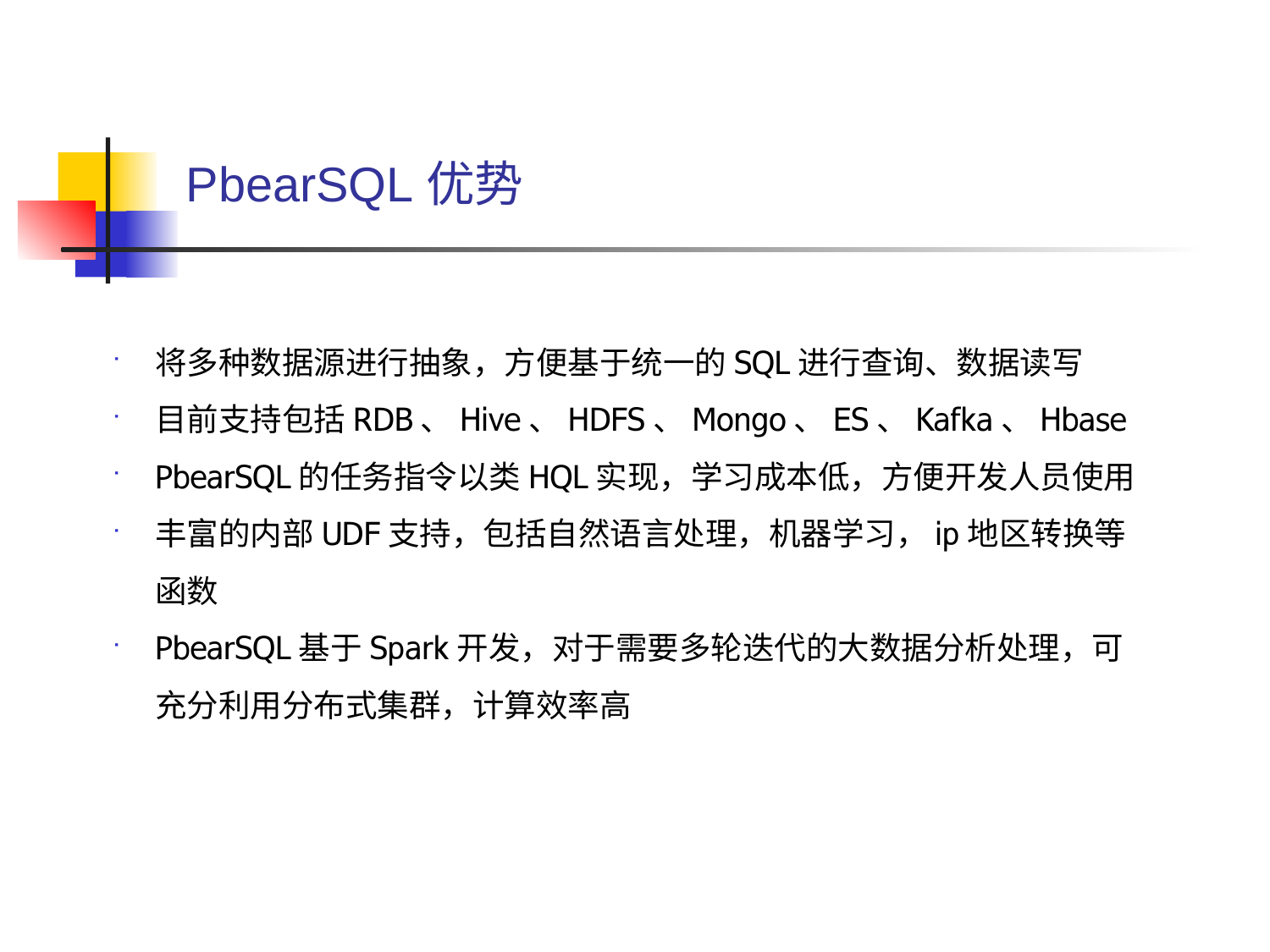

# PbearSQL优势
将多种数据源进行抽象，方便基于统一的SQL进行查询、数据读写
目前支持包括RDB、Hive、HDFS、Mongo、ES、Kafka、Hbase
PbearSQL的任务指令以类HQL实现，学习成本低，方便开发人员使用
丰富的内部UDF支持，包括自然语言处理，机器学习，ip地区转换等函数
PbearSQL基于Spark开发，对于需要多轮迭代的大数据分析处理，可充分利用分布式集群，计算效率高
4